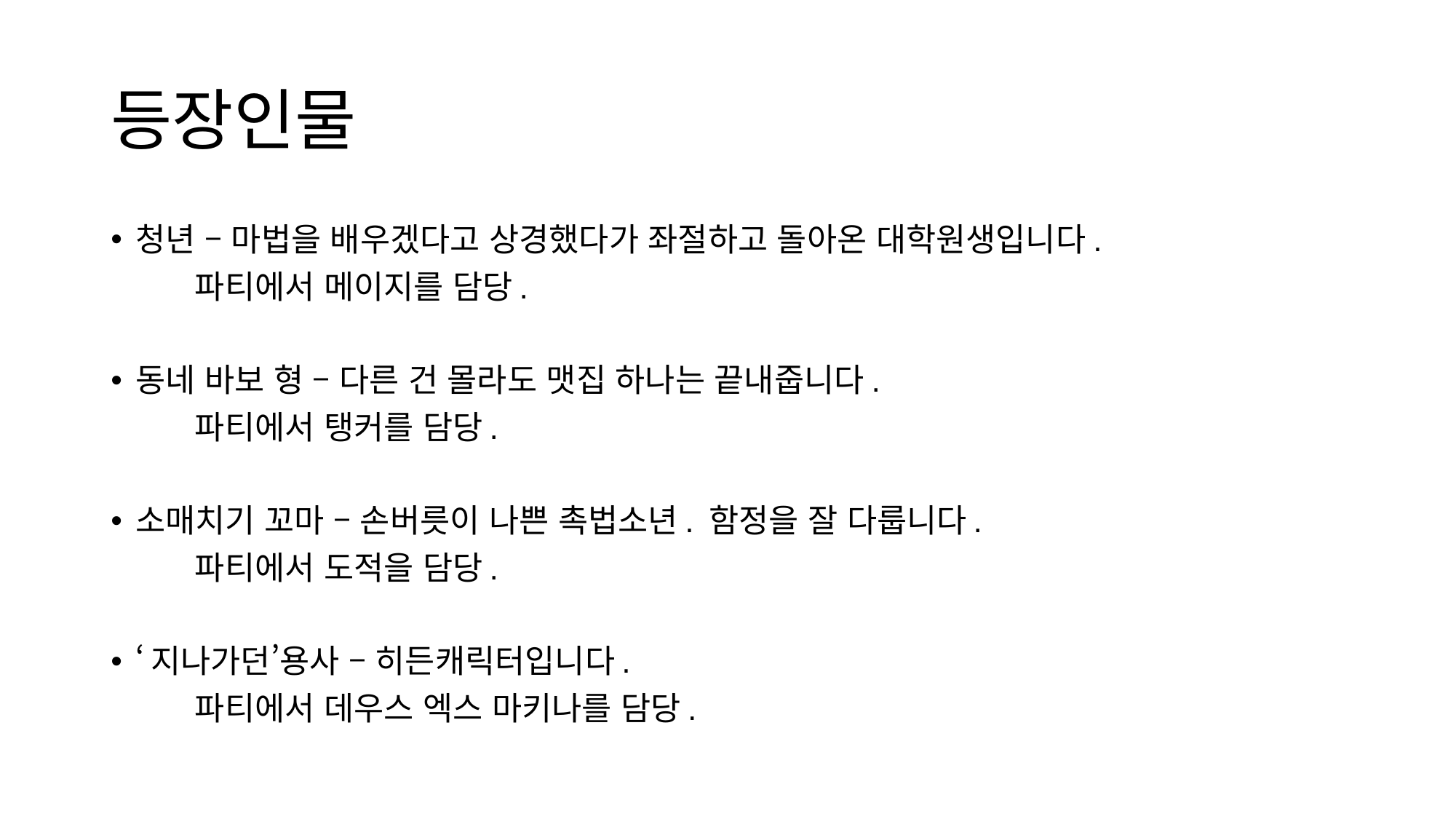

# 등장인물
청년 – 마법을 배우겠다고 상경했다가 좌절하고 돌아온 대학원생입니다.
	파티에서 메이지를 담당.

동네 바보 형 – 다른 건 몰라도 맷집 하나는 끝내줍니다.
	파티에서 탱커를 담당.

소매치기 꼬마 – 손버릇이 나쁜 촉법소년. 함정을 잘 다룹니다.
	파티에서 도적을 담당.

‘지나가던’용사 – 히든캐릭터입니다.
	파티에서 데우스 엑스 마키나를 담당.